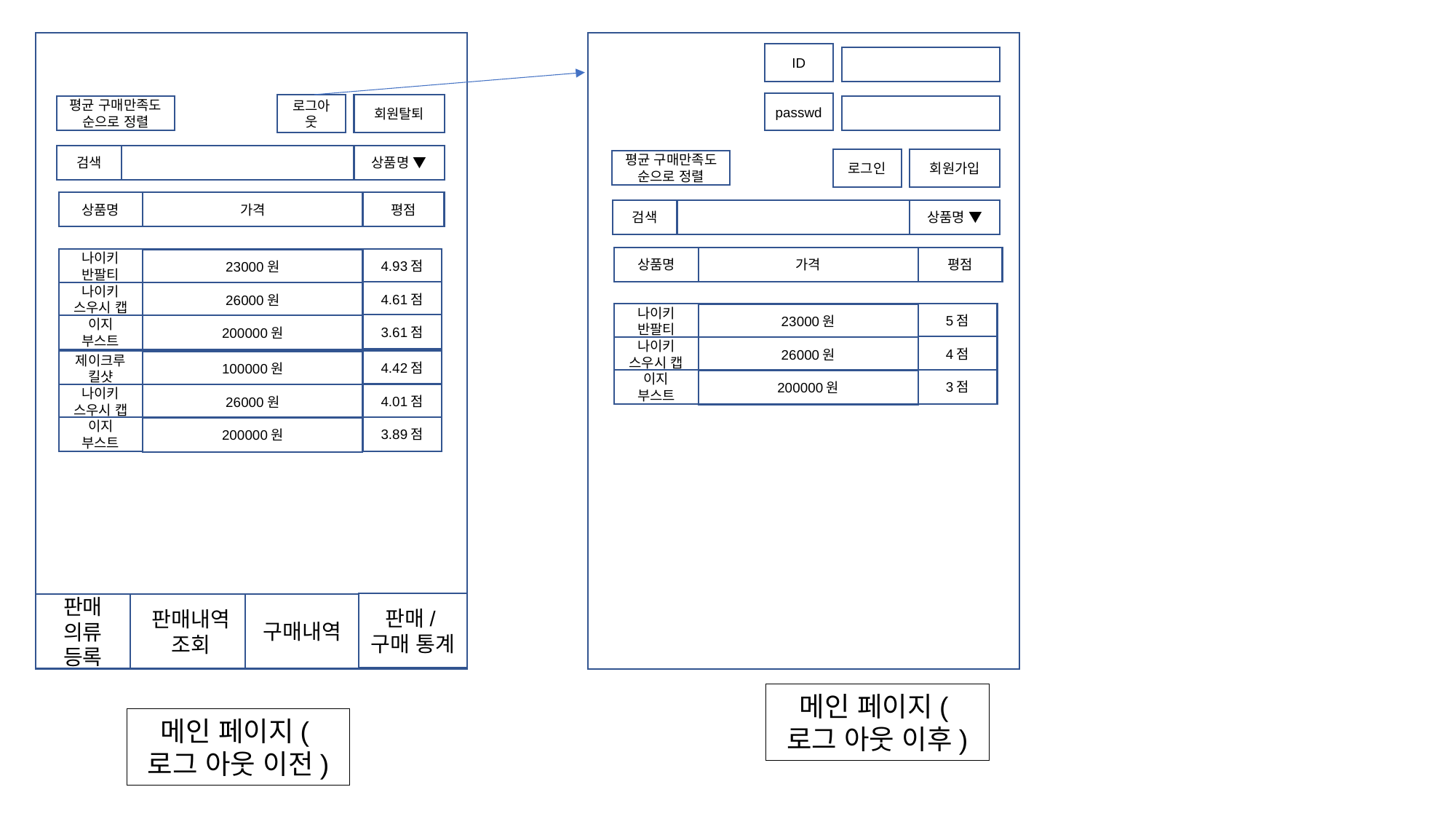

ID

passwd
로그아웃
회원탈퇴
평균 구매만족도 순으로 정렬

검색

상품명 ▼
로그인
회원가입
평균 구매만족도 순으로 정렬
상품명

가격
평점
검색

상품명 ▼
상품명

가격
평점
4.93점
나이키 반팔티

23000원
4.61점
나이키 스우시 캡

26000원
5점
나이키 반팔티

23000원
3.61점
이지 부스트

200000원
4점
나이키 스우시 캡

26000원
4.42점
제이크루 킬샷

100000원
3점
이지 부스트

200000원
4.01점
나이키 스우시 캡

26000원
3.89점
이지 부스트

200000원
판매/구매 통계
구매내역
판매 의류 등록
판매내역 조회
메인 페이지(로그 아웃 이후)
메인 페이지(로그 아웃 이전)